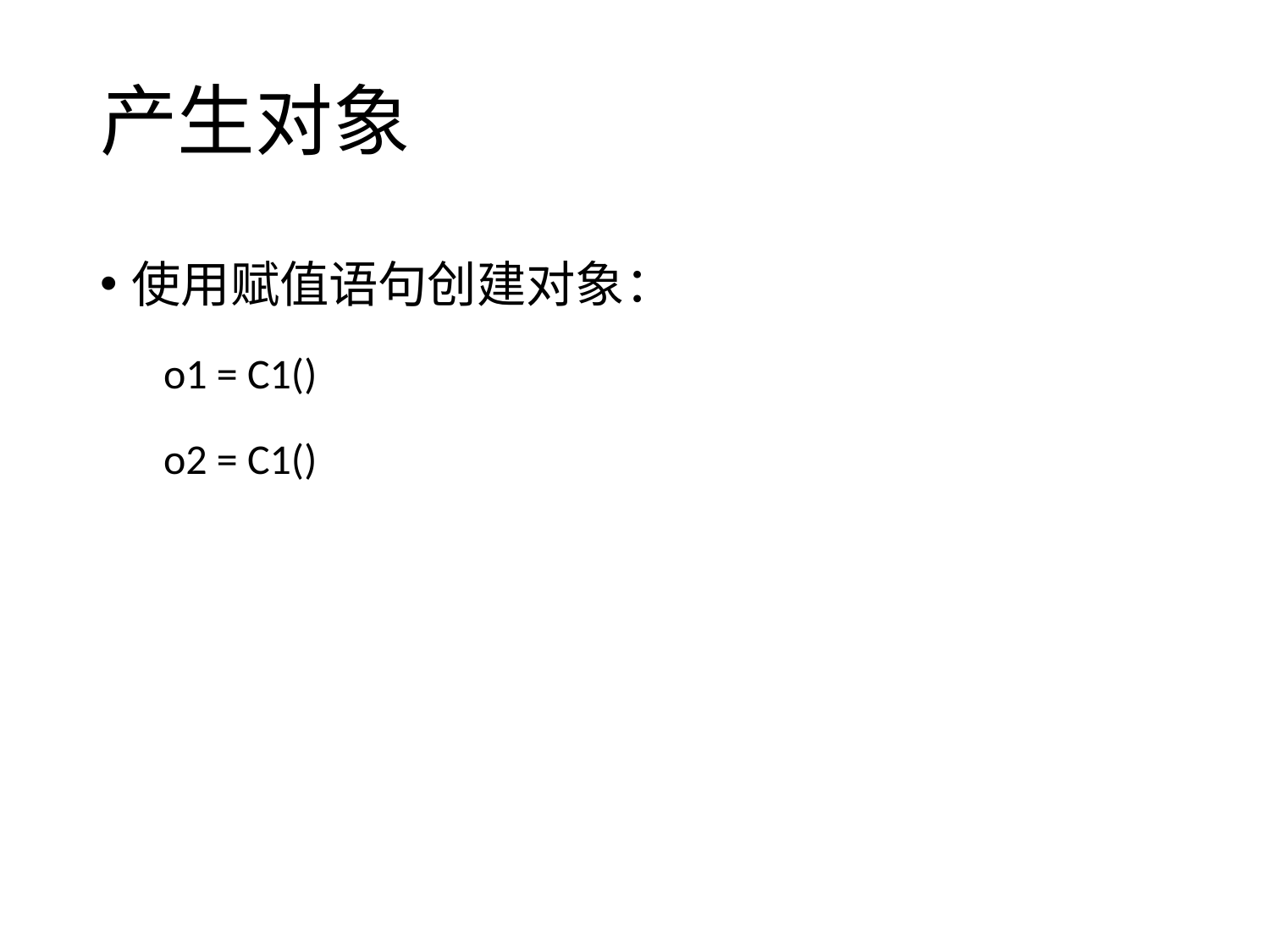

# 产生对象
使用赋值语句创建对象：
o1 = C1()
o2 = C1()